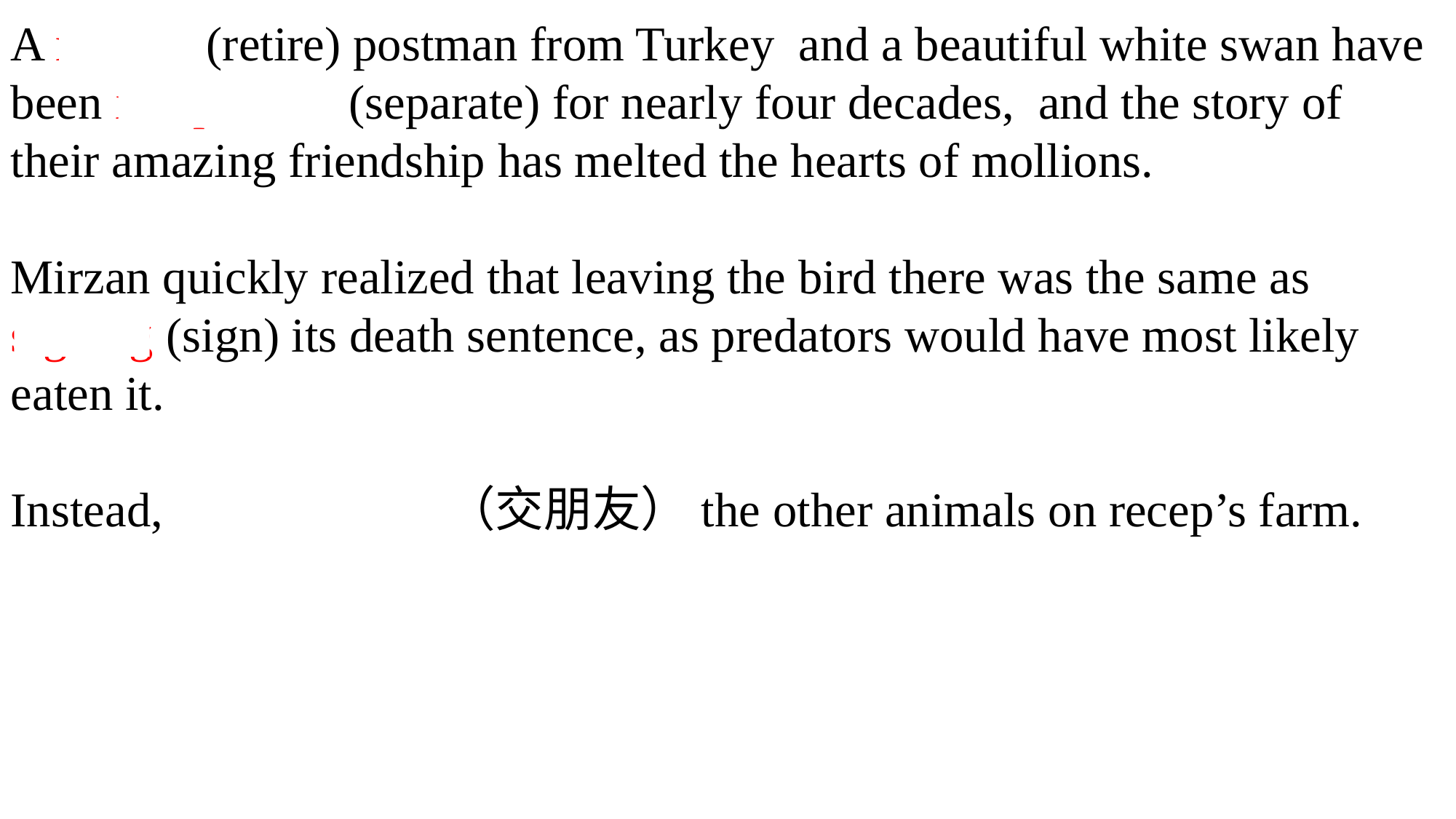

A retired  (retire) postman from Turkey  and a beautiful white swan have been inseparable (separate) for nearly four decades,  and the story of their amazing friendship has melted the hearts of mollions.

Mirzan quickly realized that leaving the bird there was the same as signing (sign) its death sentence, as predators would have most likely eaten it.

Instead, it befriended （交朋友）the other animals on recep’s farm.